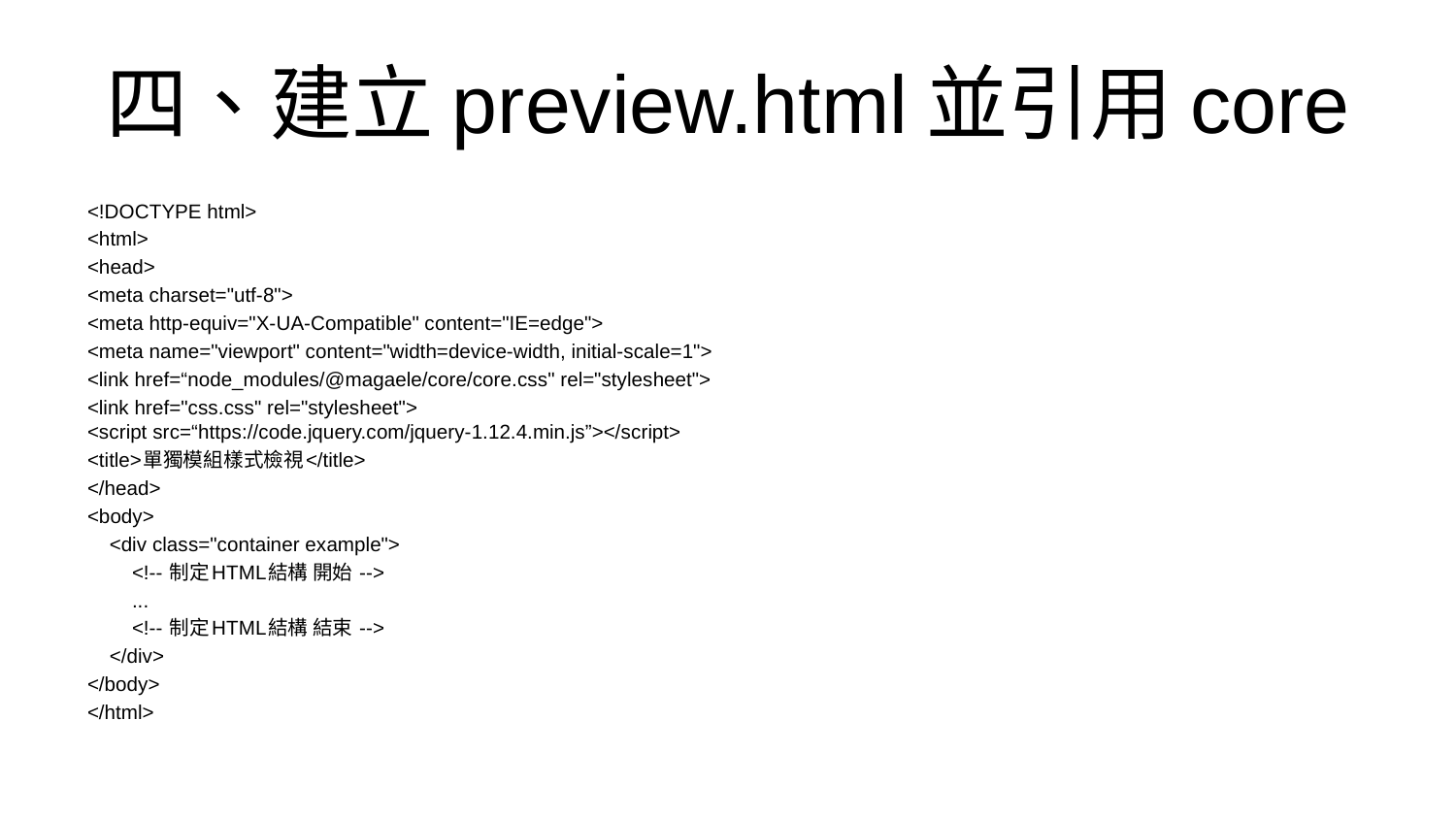

# 四、建立preview.html並引用core
<!DOCTYPE html>
<html>
<head>
<meta charset="utf-8">
<meta http-equiv="X-UA-Compatible" content="IE=edge">
<meta name="viewport" content="width=device-width, initial-scale=1">
<link href=“node_modules/@magaele/core/core.css" rel="stylesheet">
<link href="css.css" rel="stylesheet">
<script src=“https://code.jquery.com/jquery-1.12.4.min.js”></script>
<title>單獨模組樣式檢視</title>
</head>
<body>
    <div class="container example">
        <!-- 制定HTML結構 開始 -->
        ...
        <!-- 制定HTML結構 結束 -->
    </div>
</body>
</html>